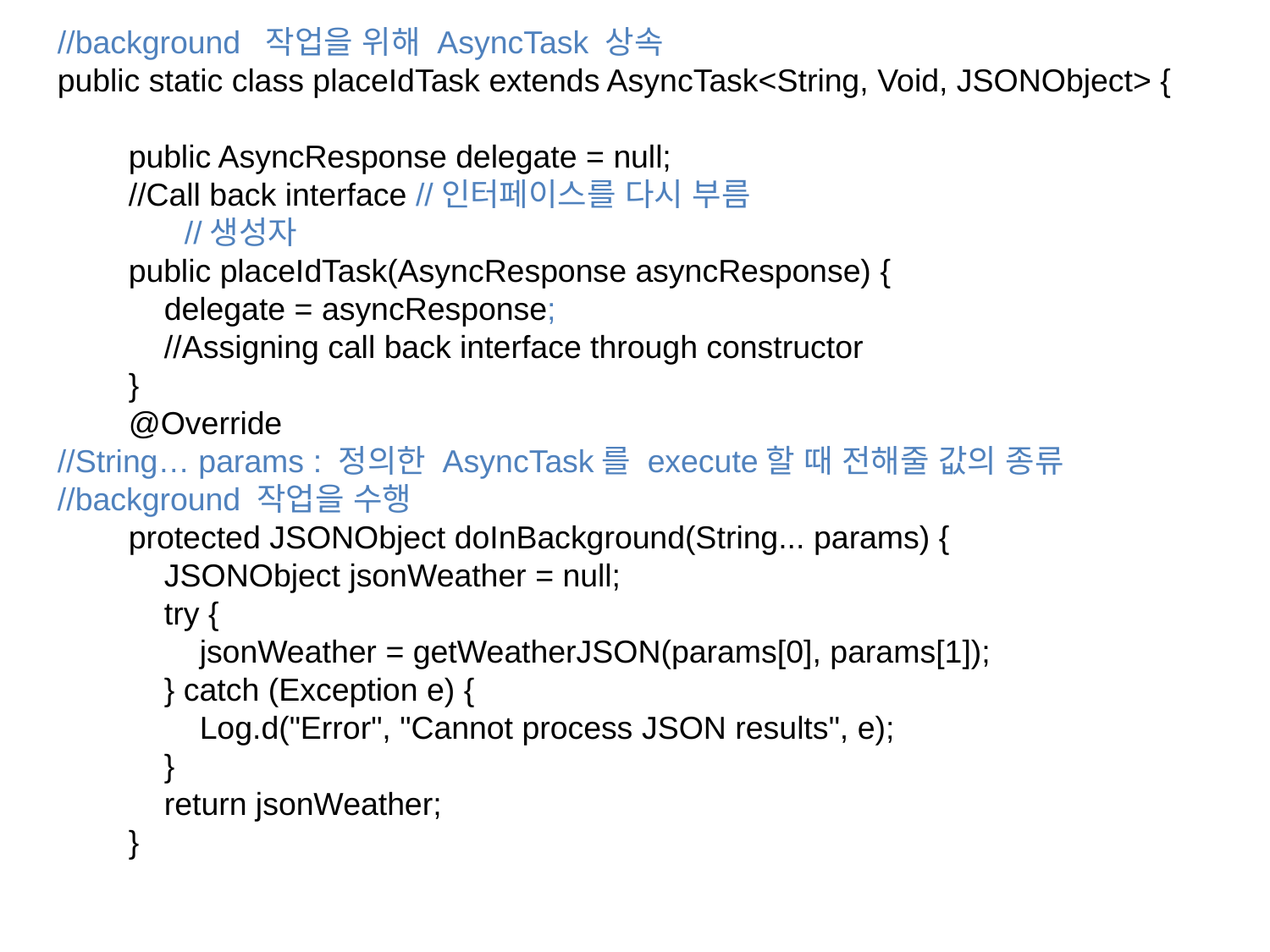

//background  작업을 위해 AsyncTask 상속
public static class placeIdTask extends AsyncTask<String, Void, JSONObject> {

        public AsyncResponse delegate = null;
        //Call back interface //인터페이스를 다시 부름
	//생성자
        public placeIdTask(AsyncResponse asyncResponse) {
            delegate = asyncResponse;
            //Assigning call back interface through constructor
        }
        @Override
//String… params : 정의한 AsyncTask를 execute할 때 전해줄 값의 종류
//background 작업을 수행
        protected JSONObject doInBackground(String... params) {
            JSONObject jsonWeather = null;
            try {
                jsonWeather = getWeatherJSON(params[0], params[1]);
            } catch (Exception e) {
                Log.d("Error", "Cannot process JSON results", e);
            }
            return jsonWeather;
        }